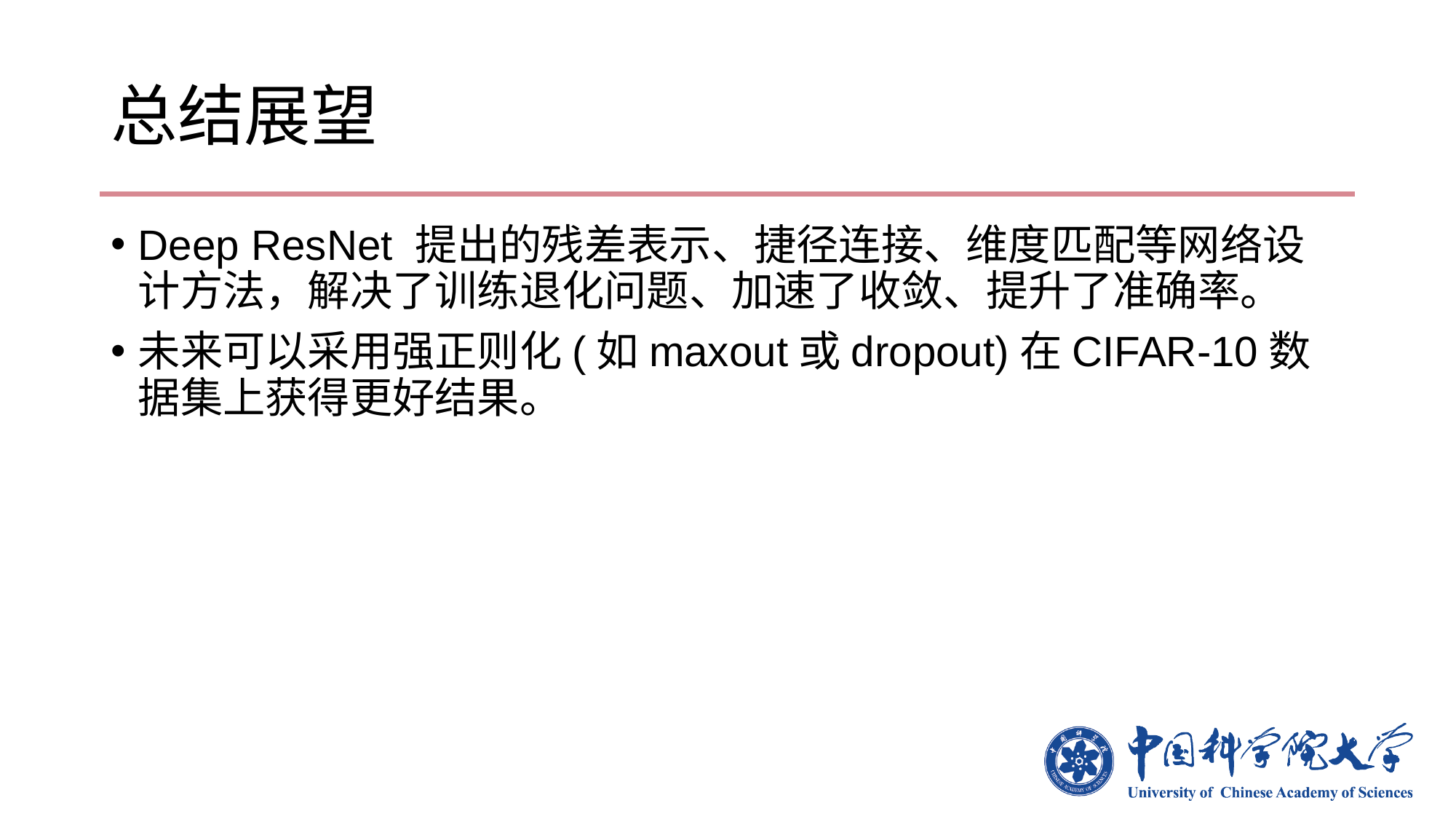

# 总结展望
Deep ResNet 提出的残差表示、捷径连接、维度匹配等网络设计方法，解决了训练退化问题、加速了收敛、提升了准确率。
未来可以采用强正则化(如maxout或dropout)在CIFAR-10数据集上获得更好结果。